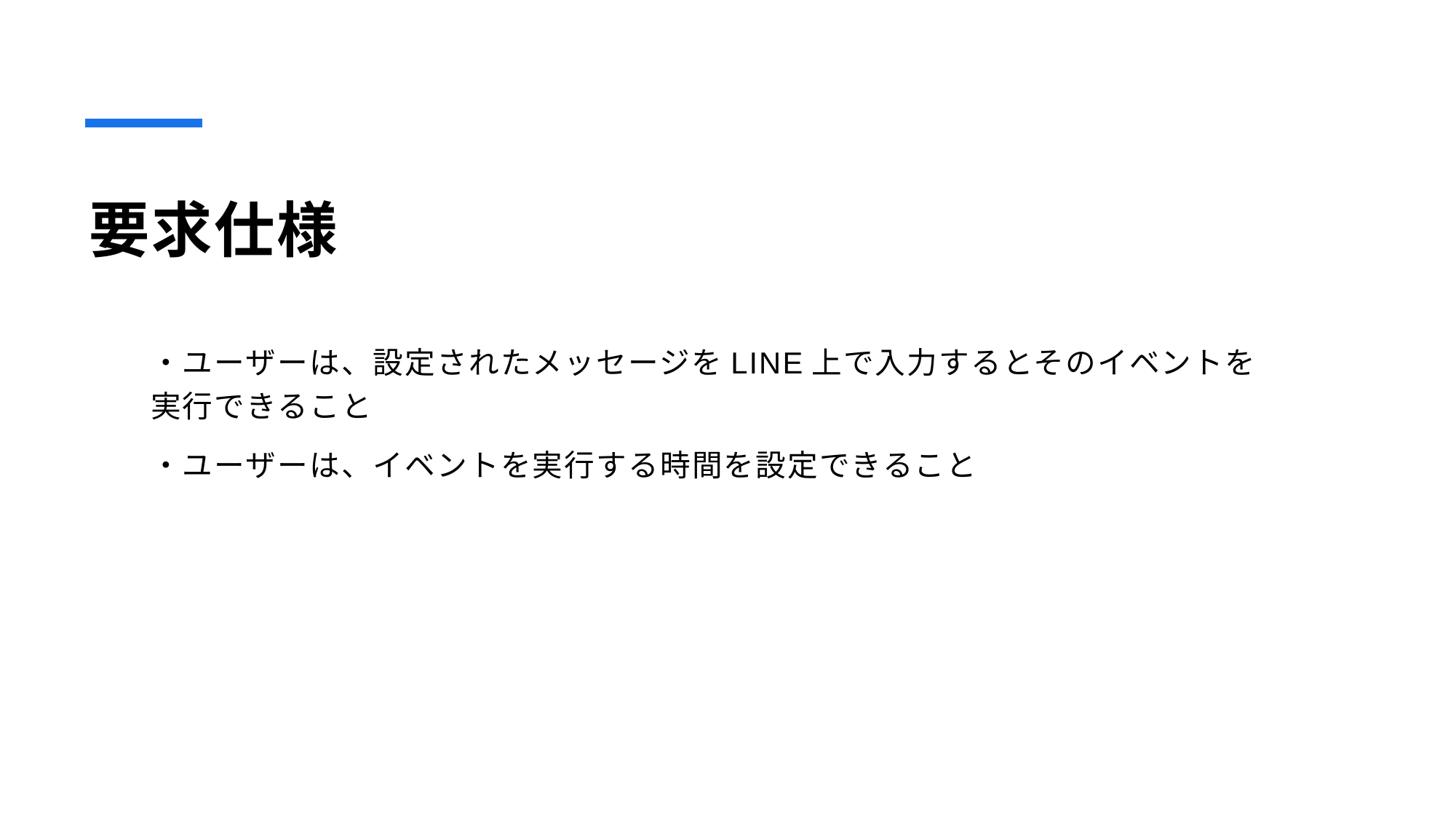

# 要求仕様
・ユーザーは、設定されたメッセージをLINE上で入力するとそのイベントを実行できること
・ユーザーは、イベントを実行する時間を設定できること